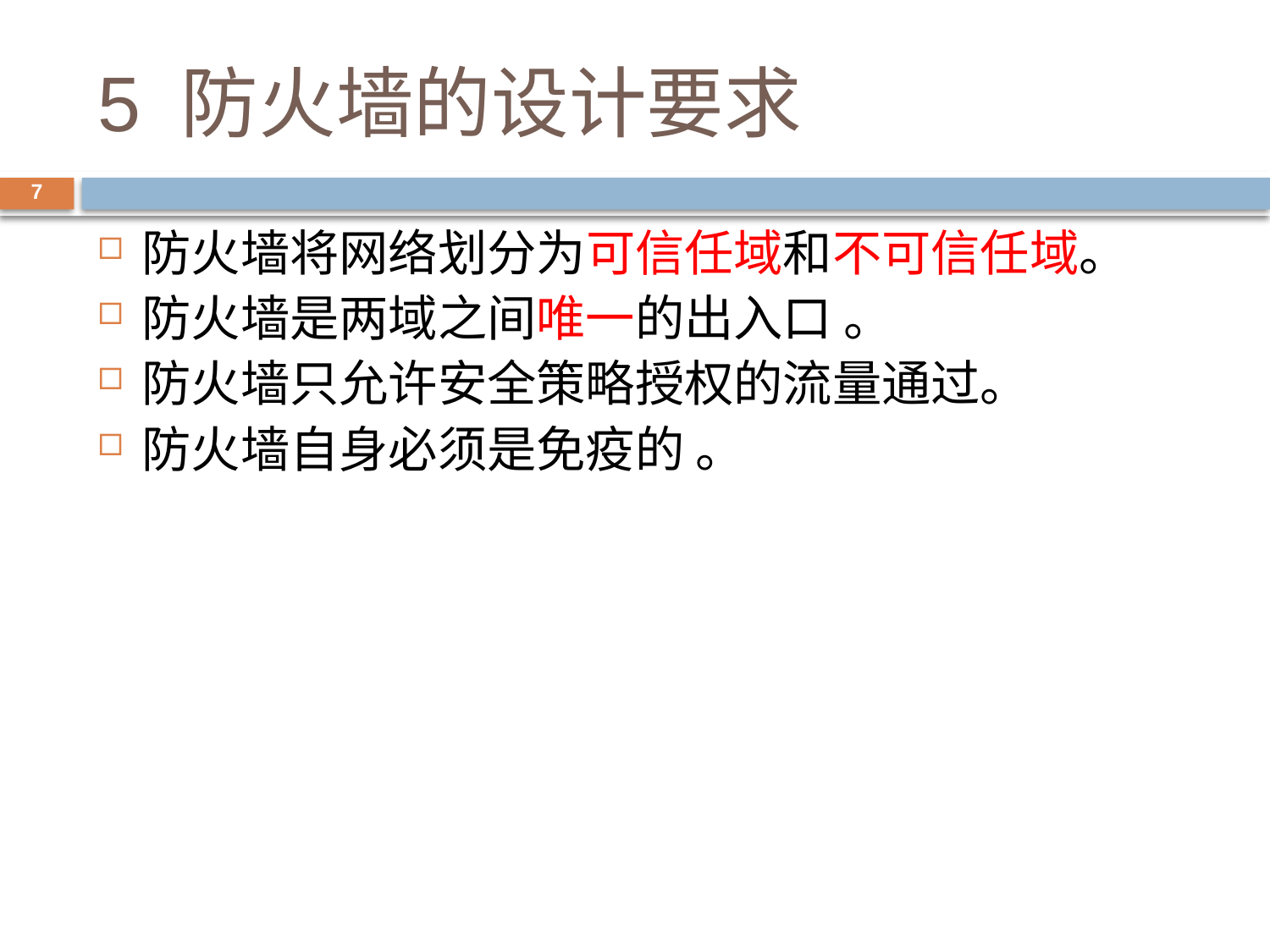

# 5 防火墙的设计要求
7
防火墙将网络划分为可信任域和不可信任域。
防火墙是两域之间唯一的出入口 。
防火墙只允许安全策略授权的流量通过。
防火墙自身必须是免疫的 。